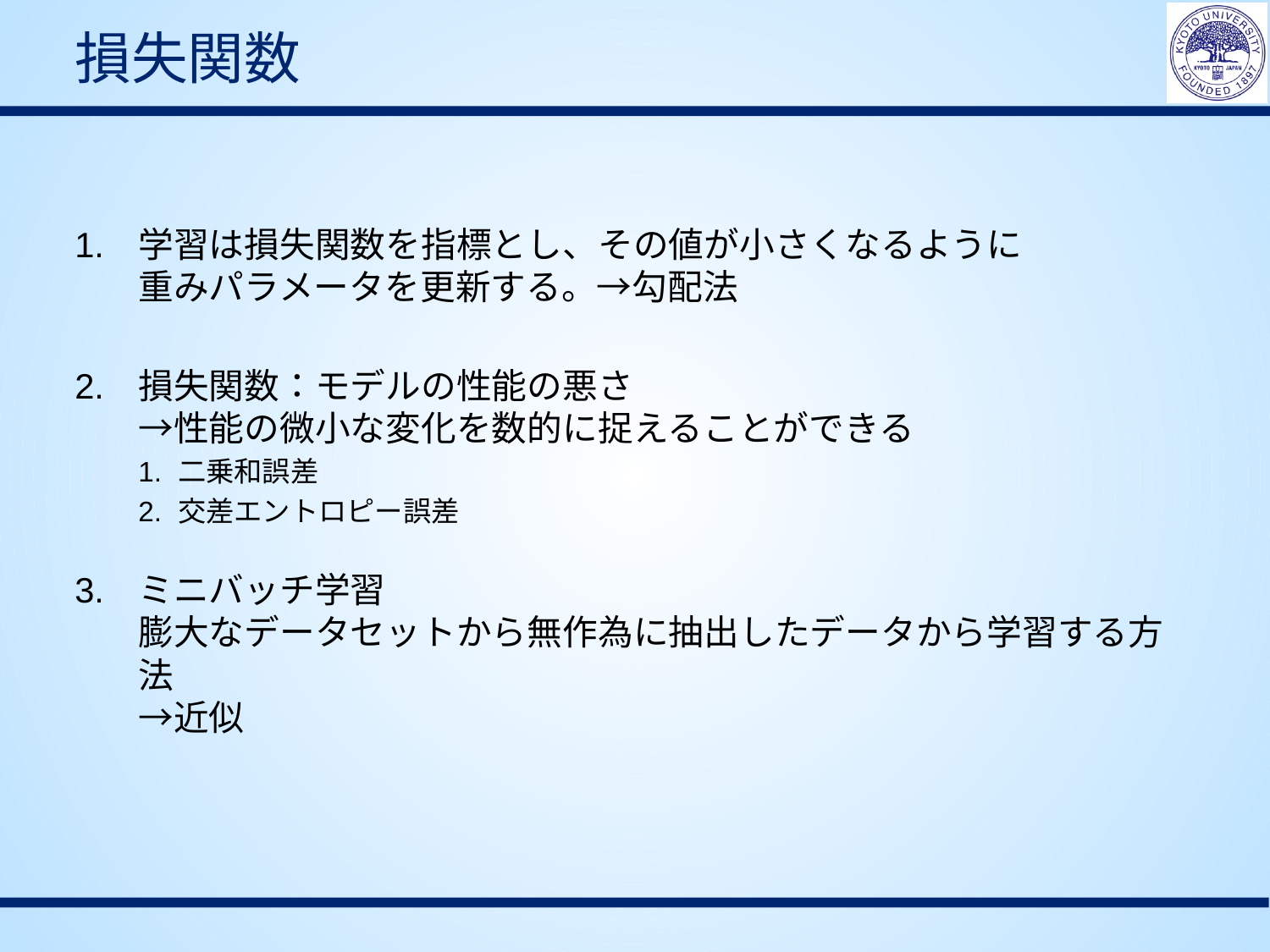

# 損失関数
学習は損失関数を指標とし、その値が小さくなるように
重みパラメータを更新する。→勾配法

損失関数：モデルの性能の悪さ
→性能の微小な変化を数的に捉えることができる
二乗和誤差
交差エントロピー誤差
ミニバッチ学習
膨大なデータセットから無作為に抽出したデータから学習する方法
→近似